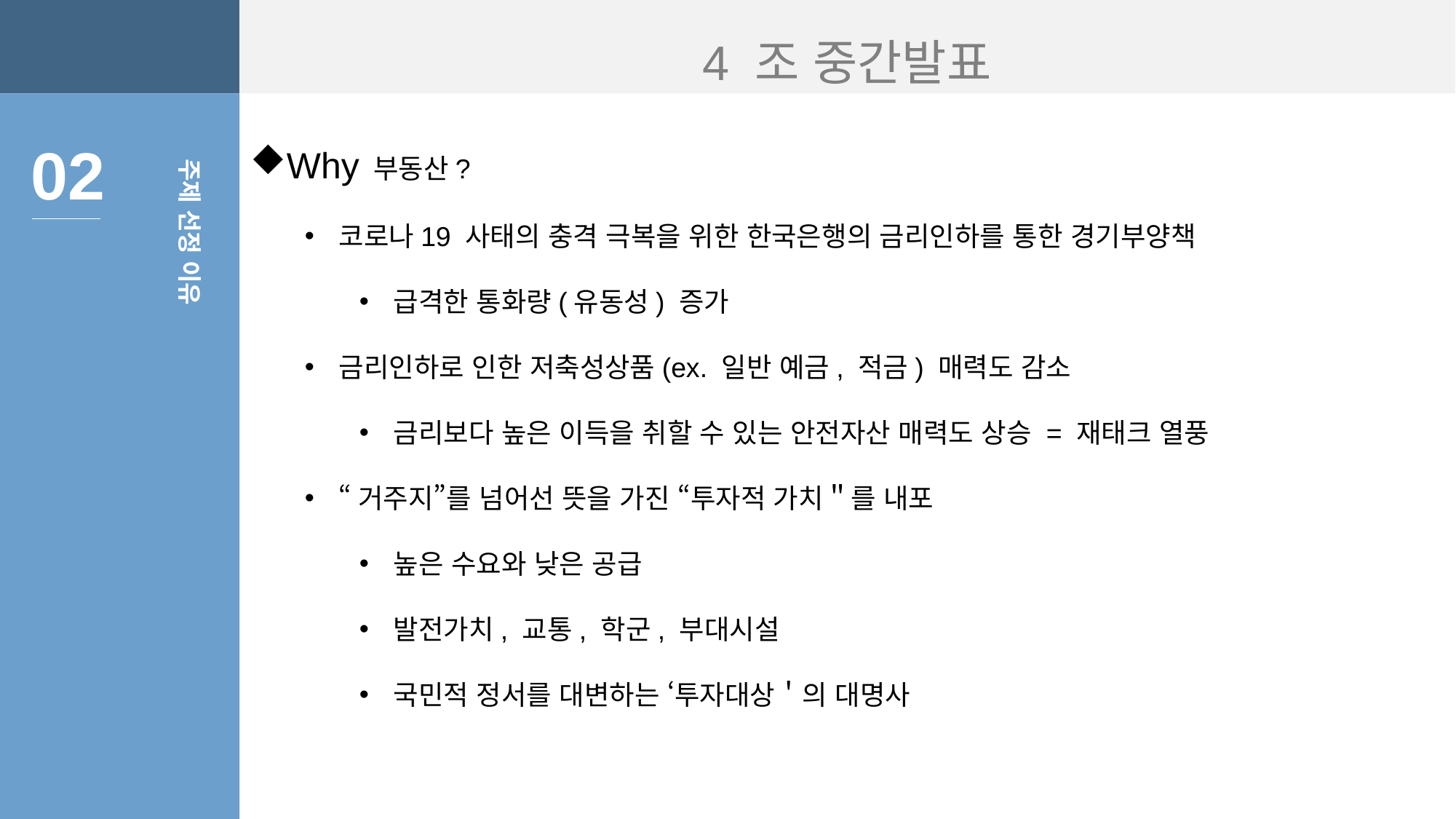

4 조 중간발표
주제 선정 이유

Why 부동산?
코로나19 사태의 충격 극복을 위한 한국은행의 금리인하를 통한 경기부양책
급격한 통화량(유동성) 증가
금리인하로 인한 저축성상품(ex. 일반 예금, 적금) 매력도 감소
금리보다 높은 이득을 취할 수 있는 안전자산 매력도 상승 = 재태크 열풍
“거주지”를 넘어선 뜻을 가진 “투자적 가치＂를 내포
높은 수요와 낮은 공급
발전가치, 교통, 학군, 부대시설
국민적 정서를 대변하는 ‘투자대상＇의 대명사

02